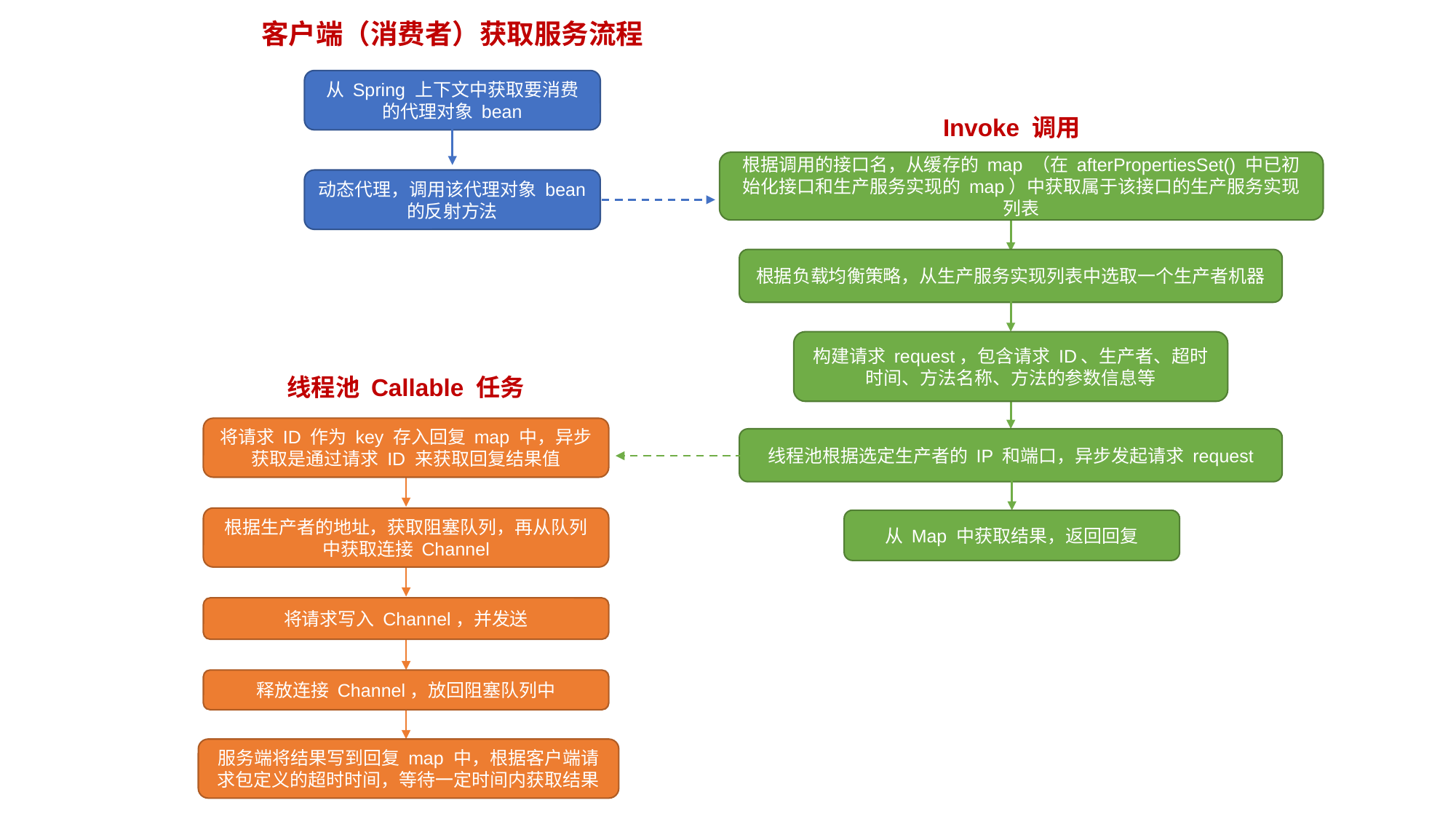

客户端（消费者）获取服务流程
从 Spring 上下文中获取要消费的代理对象 bean
动态代理，调用该代理对象 bean 的反射方法
Invoke 调用
根据调用的接口名，从缓存的 map （在 afterPropertiesSet() 中已初始化接口和生产服务实现的 map）中获取属于该接口的生产服务实现列表
根据负载均衡策略，从生产服务实现列表中选取一个生产者机器
构建请求 request，包含请求 ID、生产者、超时时间、方法名称、方法的参数信息等
线程池根据选定生产者的 IP 和端口，异步发起请求 request
从 Map 中获取结果，返回回复
线程池 Callable 任务
将请求 ID 作为 key 存入回复 map 中，异步获取是通过请求 ID 来获取回复结果值
根据生产者的地址，获取阻塞队列，再从队列中获取连接 Channel
将请求写入 Channel，并发送
释放连接 Channel，放回阻塞队列中
服务端将结果写到回复 map 中，根据客户端请求包定义的超时时间，等待一定时间内获取结果